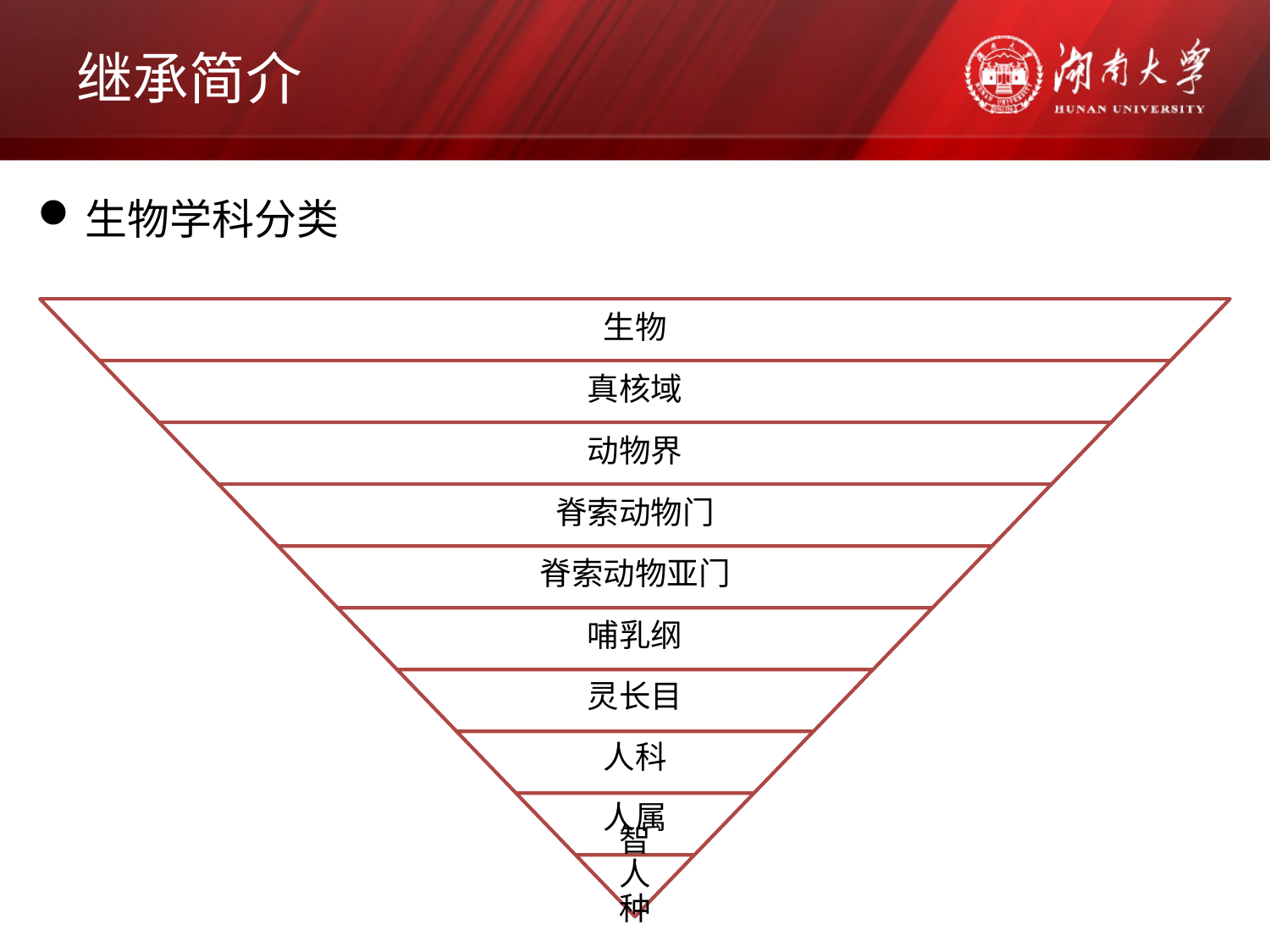

# 继承简介
生物学科分类

生物
真核域
动物界
脊索动物门
脊索动物亚门
哺乳纲
灵长目
人科
人属
智人种